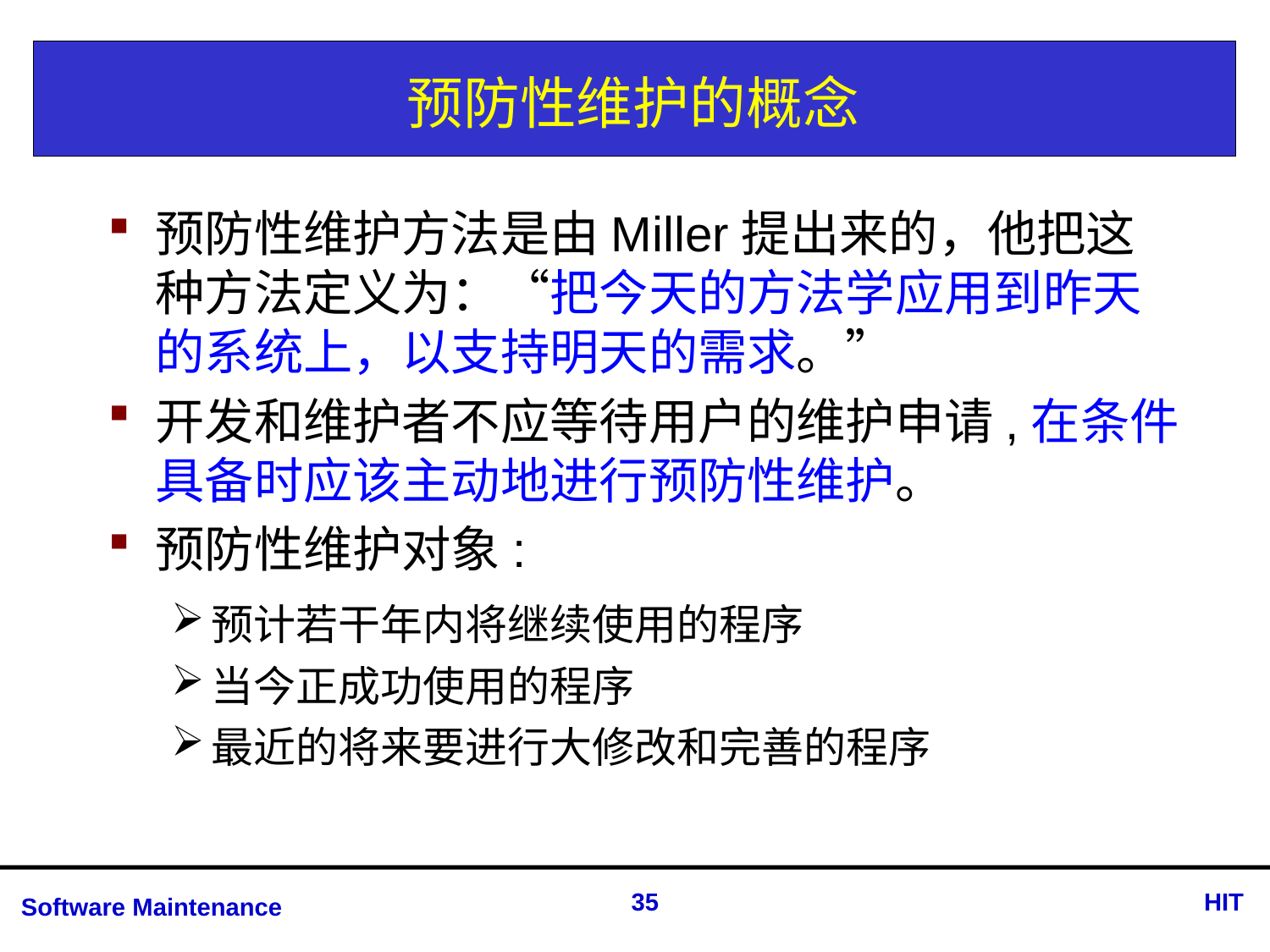

# 预防性维护的概念
预防性维护方法是由Miller提出来的，他把这种方法定义为：“把今天的方法学应用到昨天的系统上，以支持明天的需求。”
开发和维护者不应等待用户的维护申请,在条件具备时应该主动地进行预防性维护。
预防性维护对象:
预计若干年内将继续使用的程序
当今正成功使用的程序
最近的将来要进行大修改和完善的程序